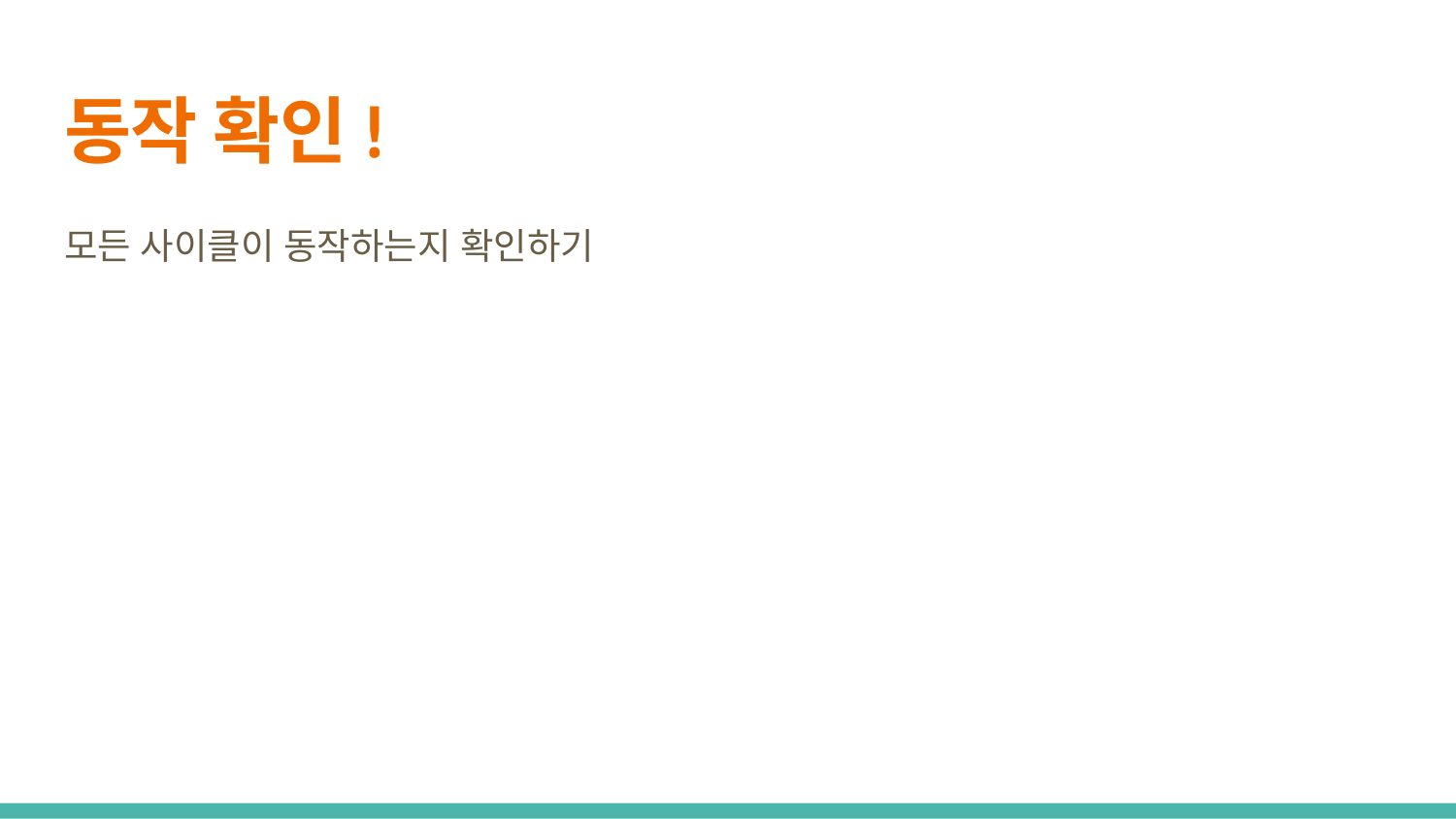

# 동작 확인!
모든 사이클이 동작하는지 확인하기